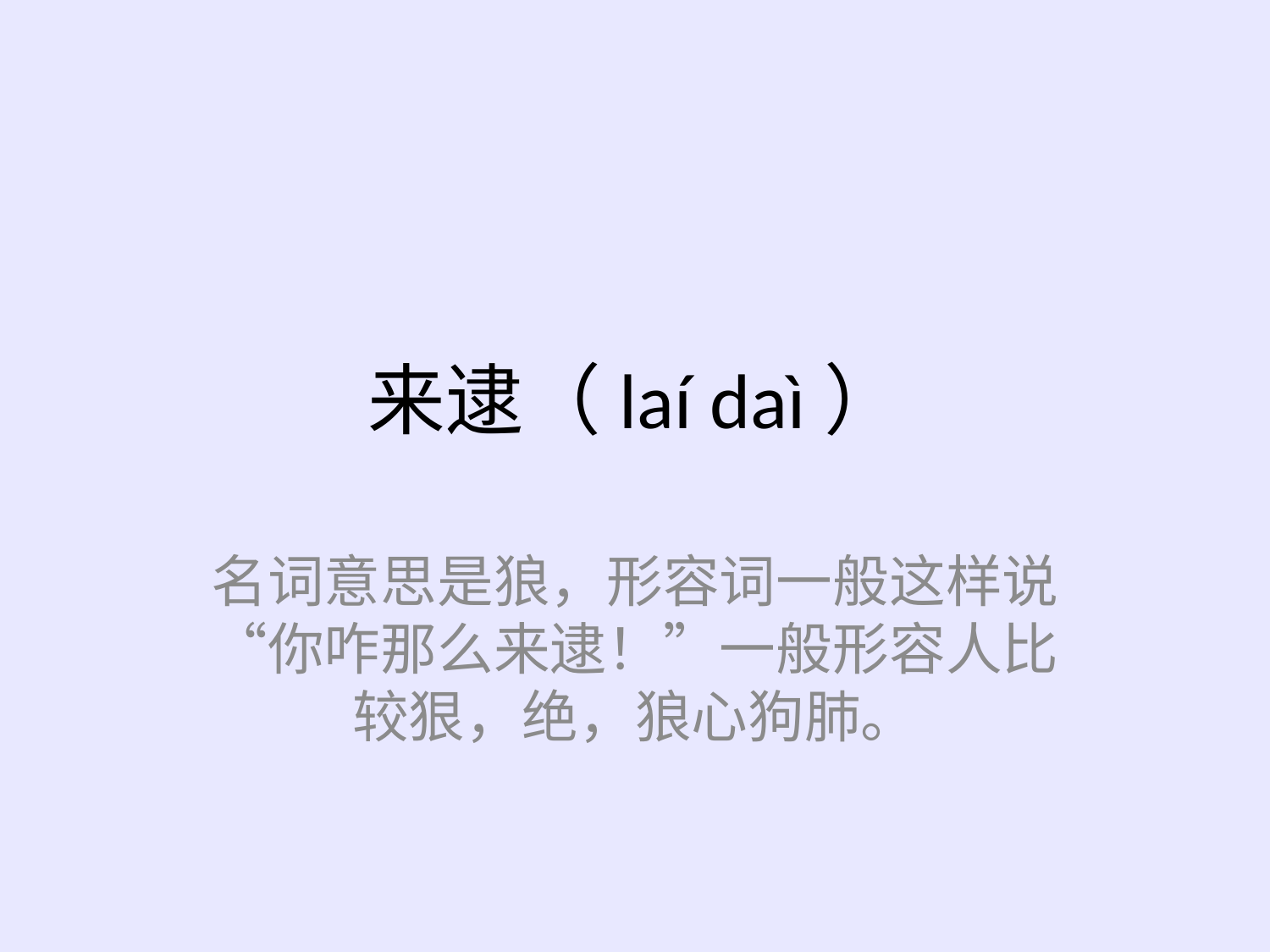

# 来逮（laí daì）
名词意思是狼，形容词一般这样说“你咋那么来逮！”一般形容人比较狠，绝，狼心狗肺。